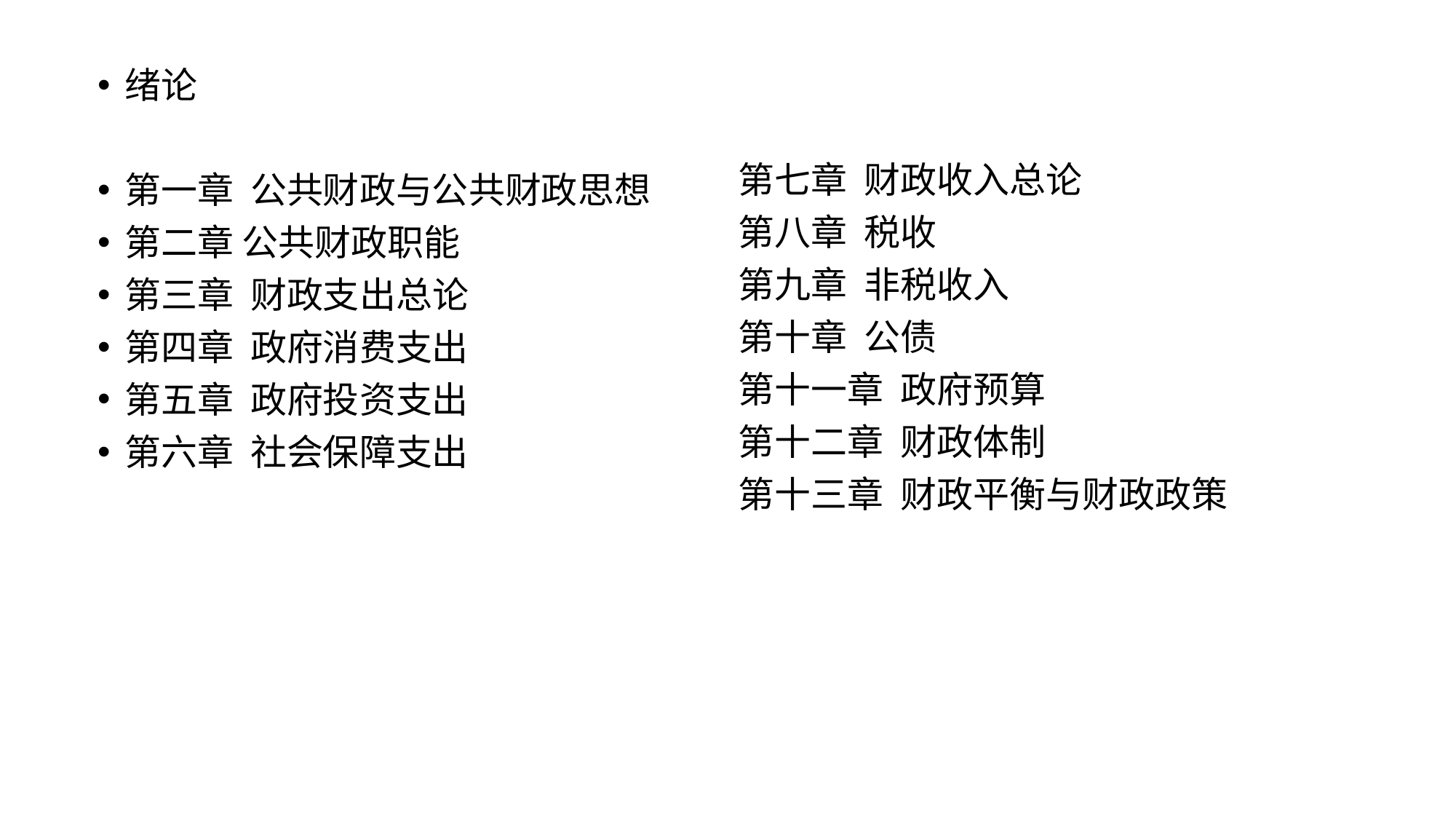

绪论

第一章  公共财政与公共财政思想
第二章 公共财政职能
第三章  财政支出总论
第四章  政府消费支出
第五章  政府投资支出
第六章  社会保障支出

第七章  财政收入总论
第八章  税收
第九章  非税收入
第十章  公债
第十一章  政府预算
第十二章  财政体制
第十三章  财政平衡与财政政策